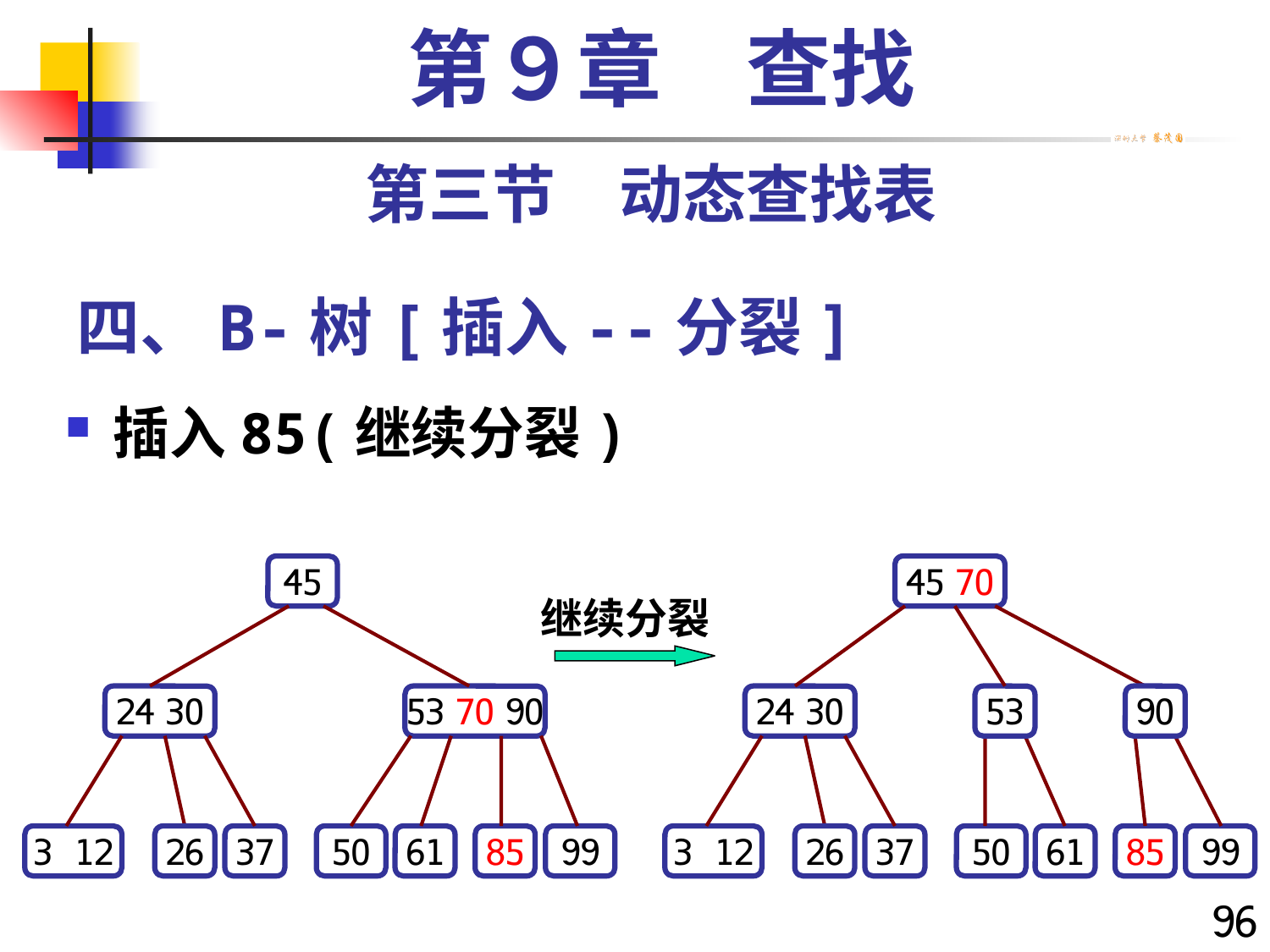

第９章　查找
第三节　动态查找表
# 四、B-树[插入--分裂]
插入85(继续分裂)
45

24 30
53 70 90

3  12
26
37
50
61
85
99
45 70

24 30
53
90

3  12
26
37
50
61
85
99
继续分裂

96